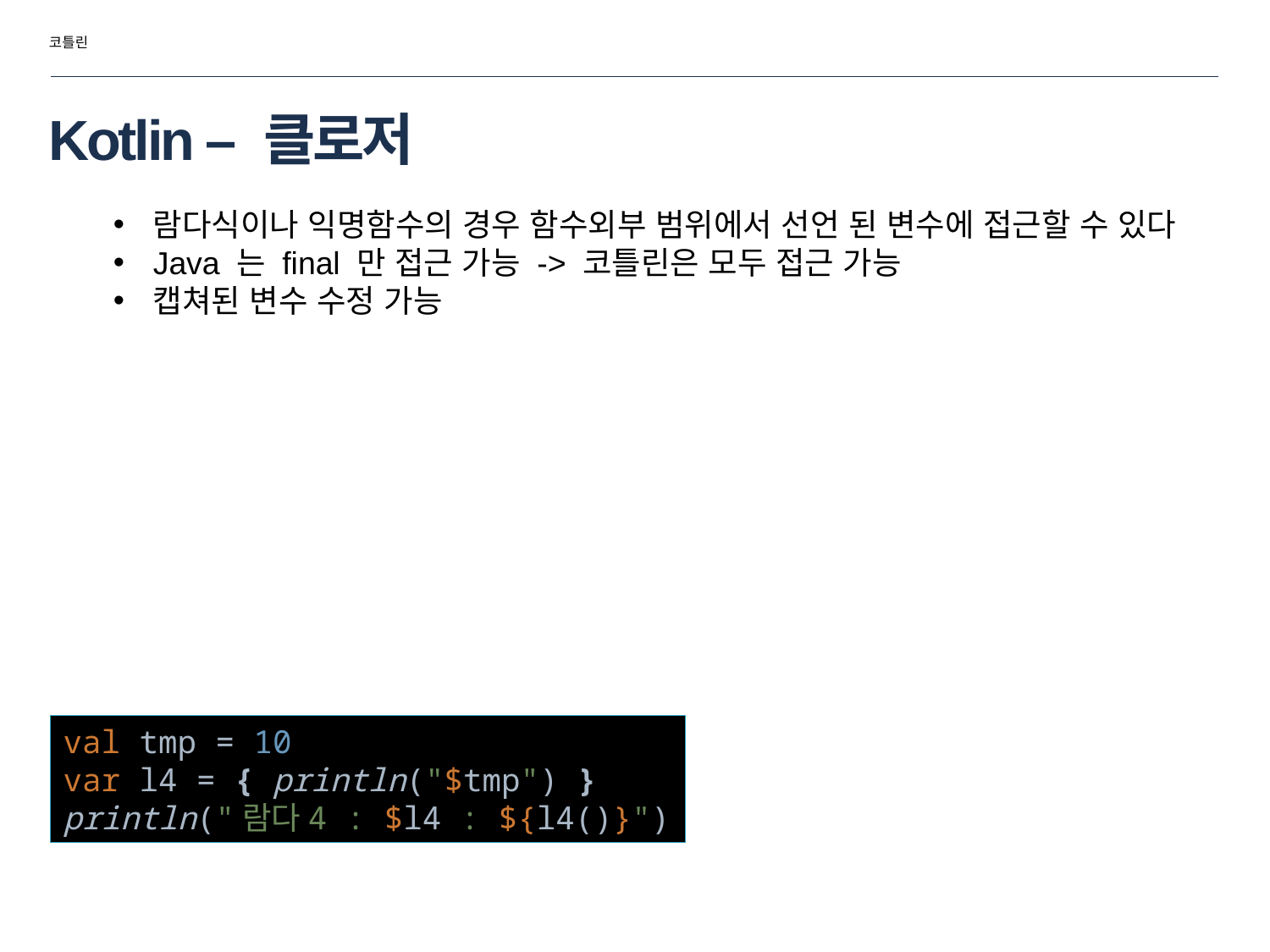

코틀린
# Kotlin – 클로저

람다식이나 익명함수의 경우 함수외부 범위에서 선언 된 변수에 접근할 수 있다
Java 는 final 만 접근 가능 -> 코틀린은 모두 접근 가능
캡쳐된 변수 수정 가능

val tmp = 10
var l4 = { println("$tmp") }
println("람다4 : $l4 : ${l4()}")